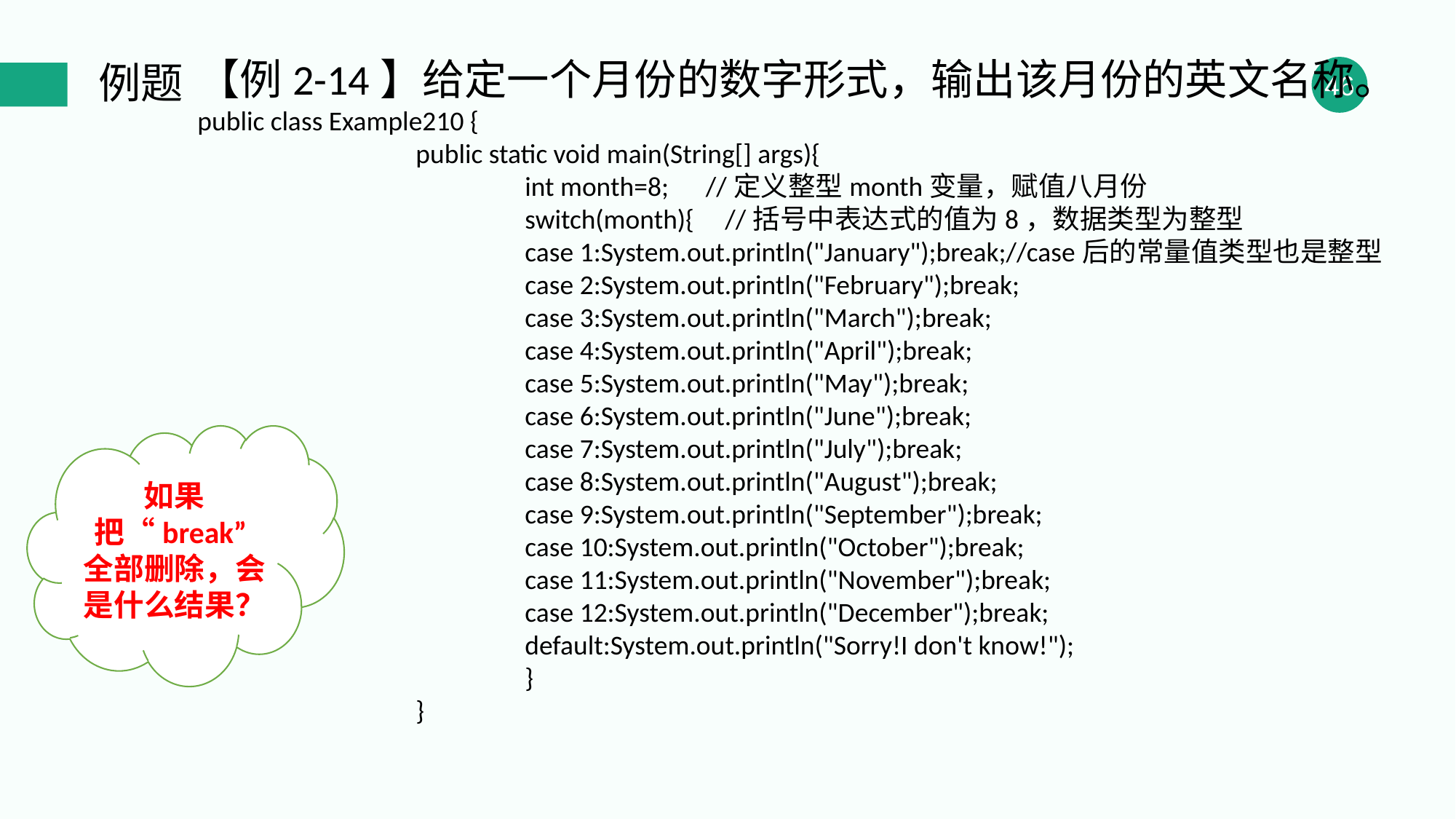

【例2-14】给定一个月份的数字形式，输出该月份的英文名称。
public class Example210 {
		public static void main(String[] args){
			int month=8;      //定义整型month变量，赋值八月份
			switch(month){     //括号中表达式的值为8，数据类型为整型
			case 1:System.out.println("January");break;//case后的常量值类型也是整型
			case 2:System.out.println("February");break;
			case 3:System.out.println("March");break;
			case 4:System.out.println("April");break;
			case 5:System.out.println("May");break;
			case 6:System.out.println("June");break;
			case 7:System.out.println("July");break;
			case 8:System.out.println("August");break;
			case 9:System.out.println("September");break;
			case 10:System.out.println("October");break;
			case 11:System.out.println("November");break;
			case 12:System.out.println("December");break;
			default:System.out.println("Sorry!I don't know!");
			}
		}
例题
如果把“break”全部删除，会是什么结果？